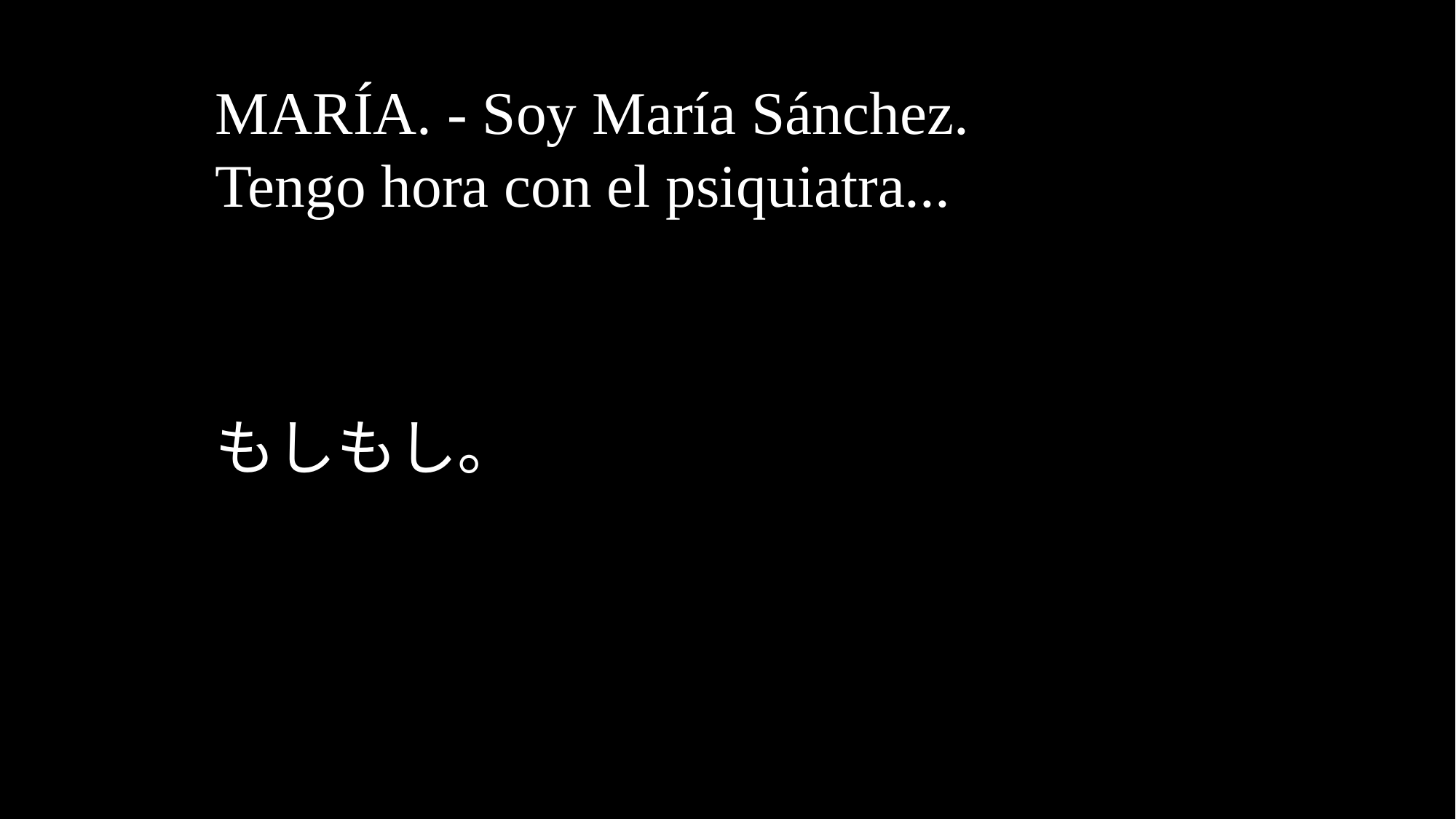

MARÍA. - Soy María Sánchez. Tengo hora con el psiquiatra...

もしもし。